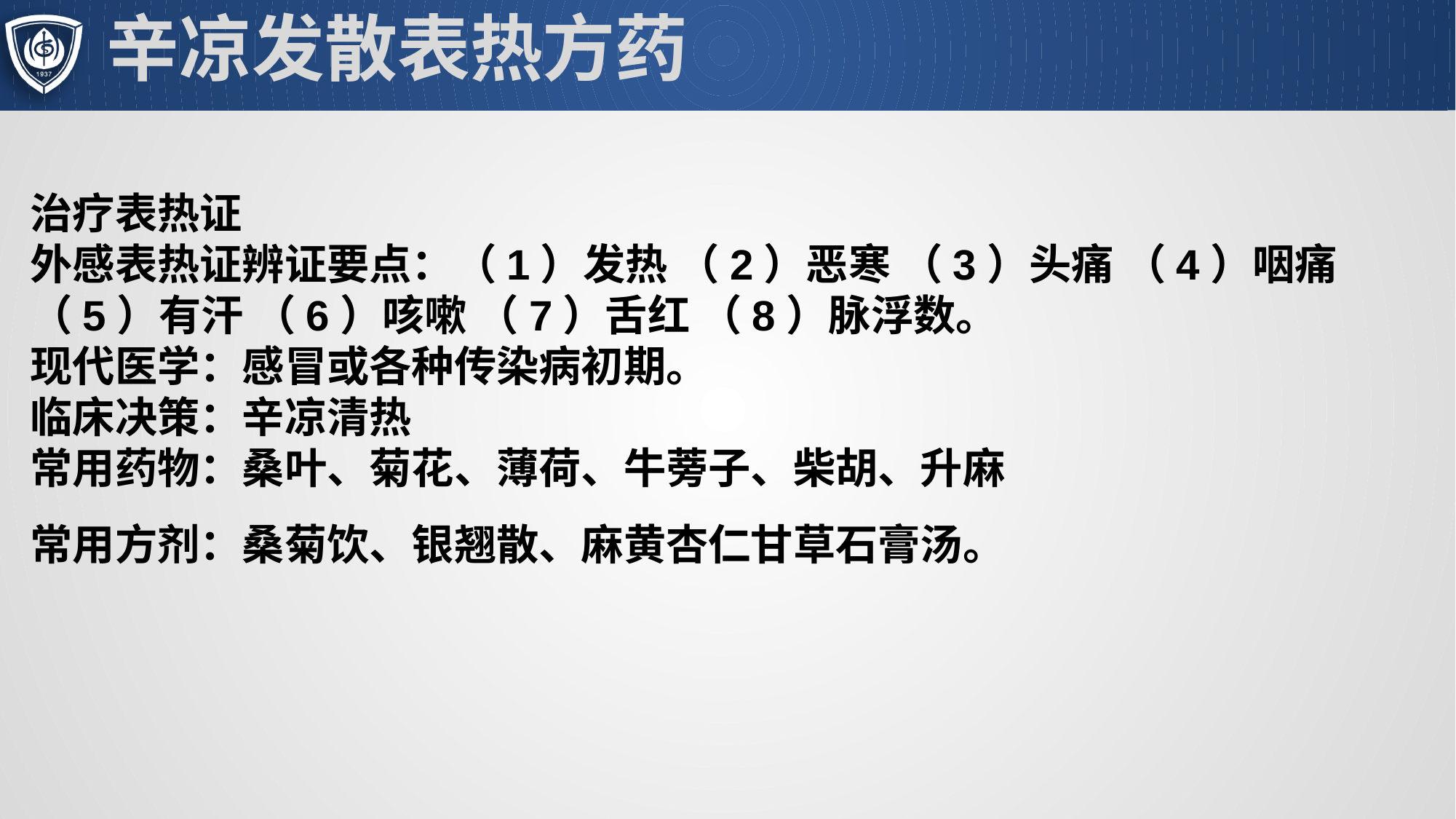

# 辛凉发散表热方药
治疗表热证外感表热证辨证要点：（1）发热 （2）恶寒 （3）头痛 （4）咽痛 （5）有汗 （6）咳嗽 （7）舌红 （8）脉浮数。现代医学：感冒或各种传染病初期。临床决策：辛凉清热常用药物：桑叶、菊花、薄荷、牛蒡子、柴胡、升麻常用方剂：桑菊饮、银翘散、麻黄杏仁甘草石膏汤。